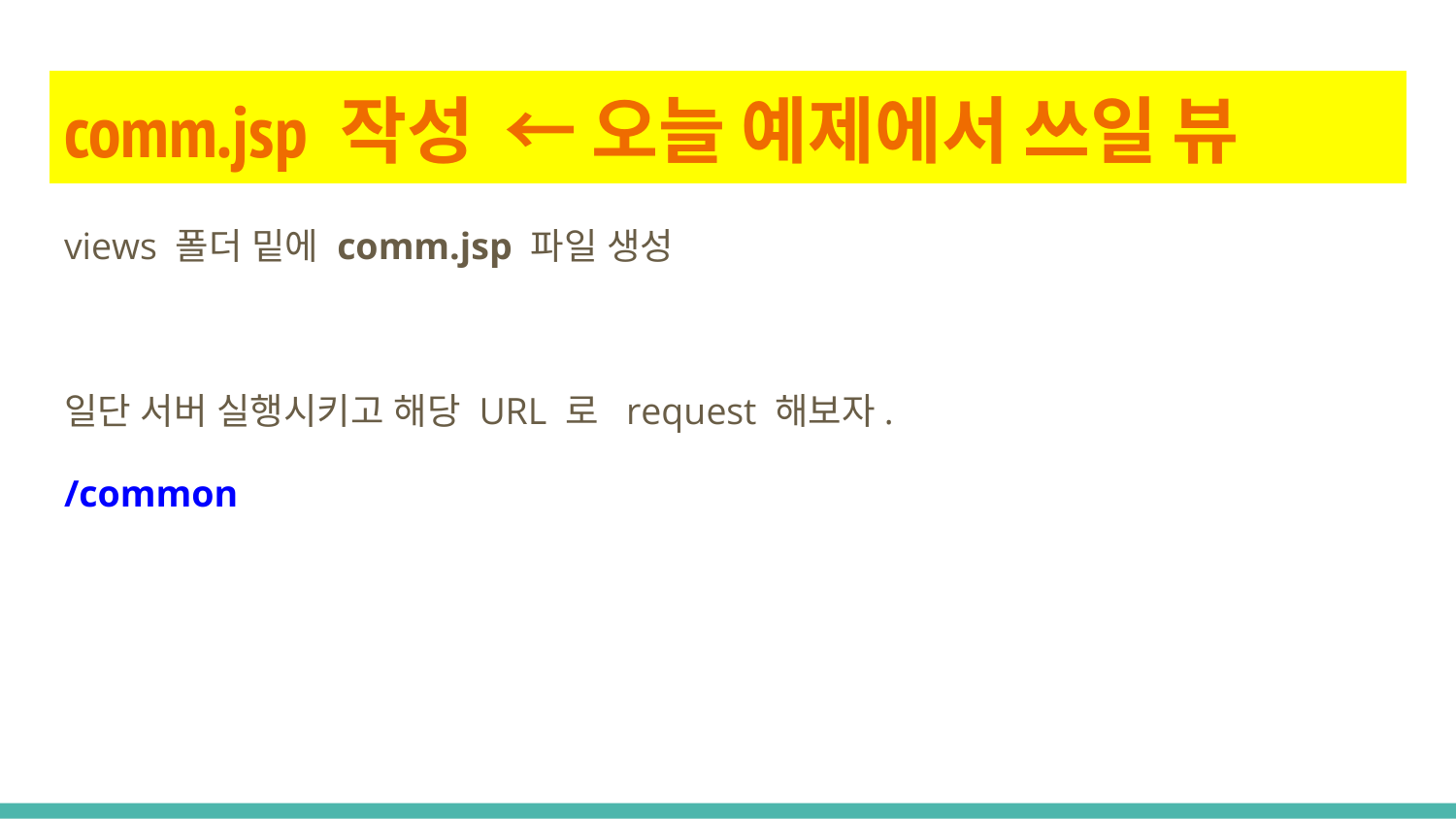

# comm.jsp 작성  ← 오늘 예제에서 쓰일 뷰
views 폴더 밑에 comm.jsp 파일 생성

일단 서버 실행시키고 해당 URL 로  request 해보자.
/common